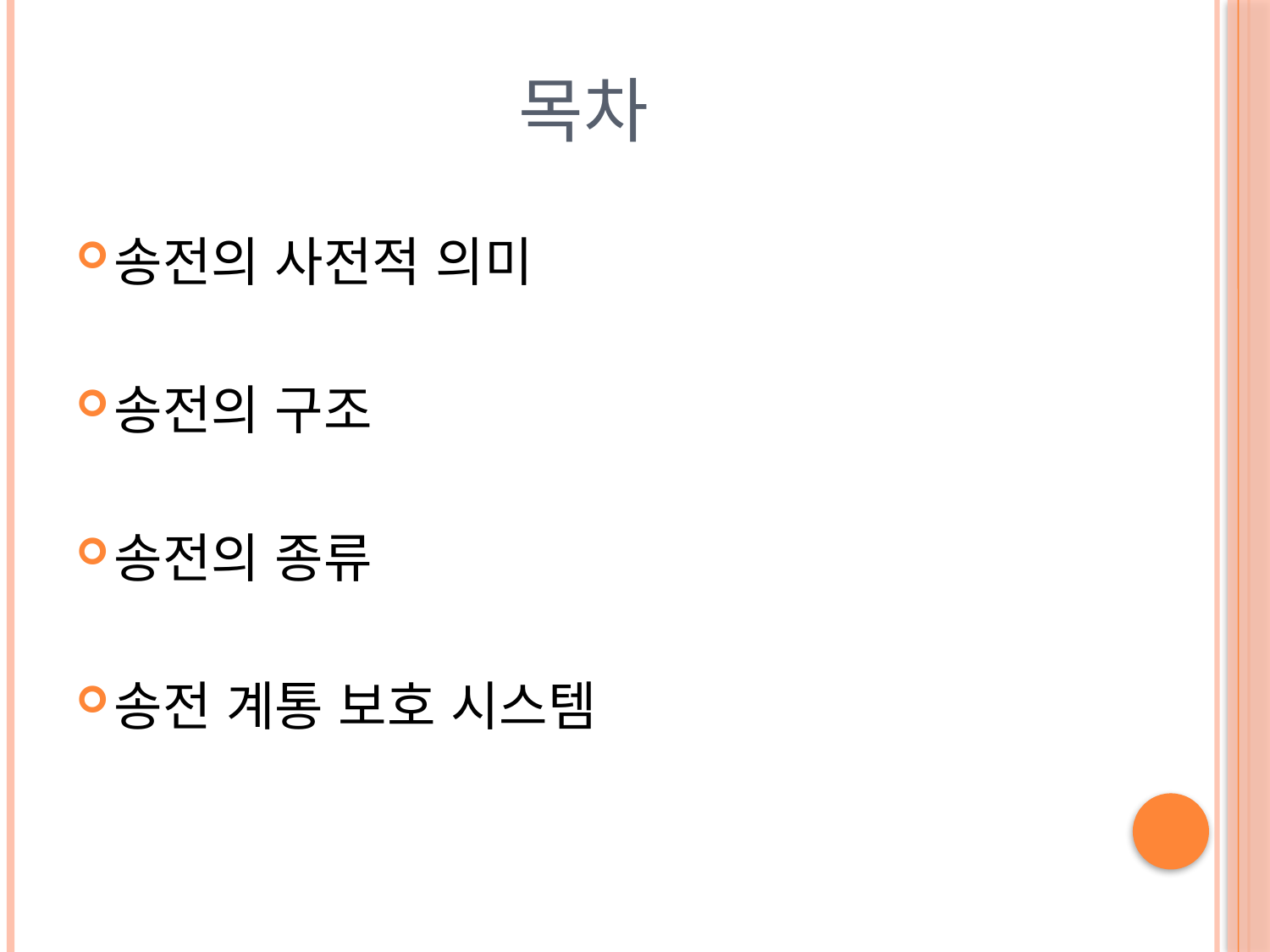

# 목차
송전의 사전적 의미

송전의 구조

송전의 종류

송전 계통 보호 시스템